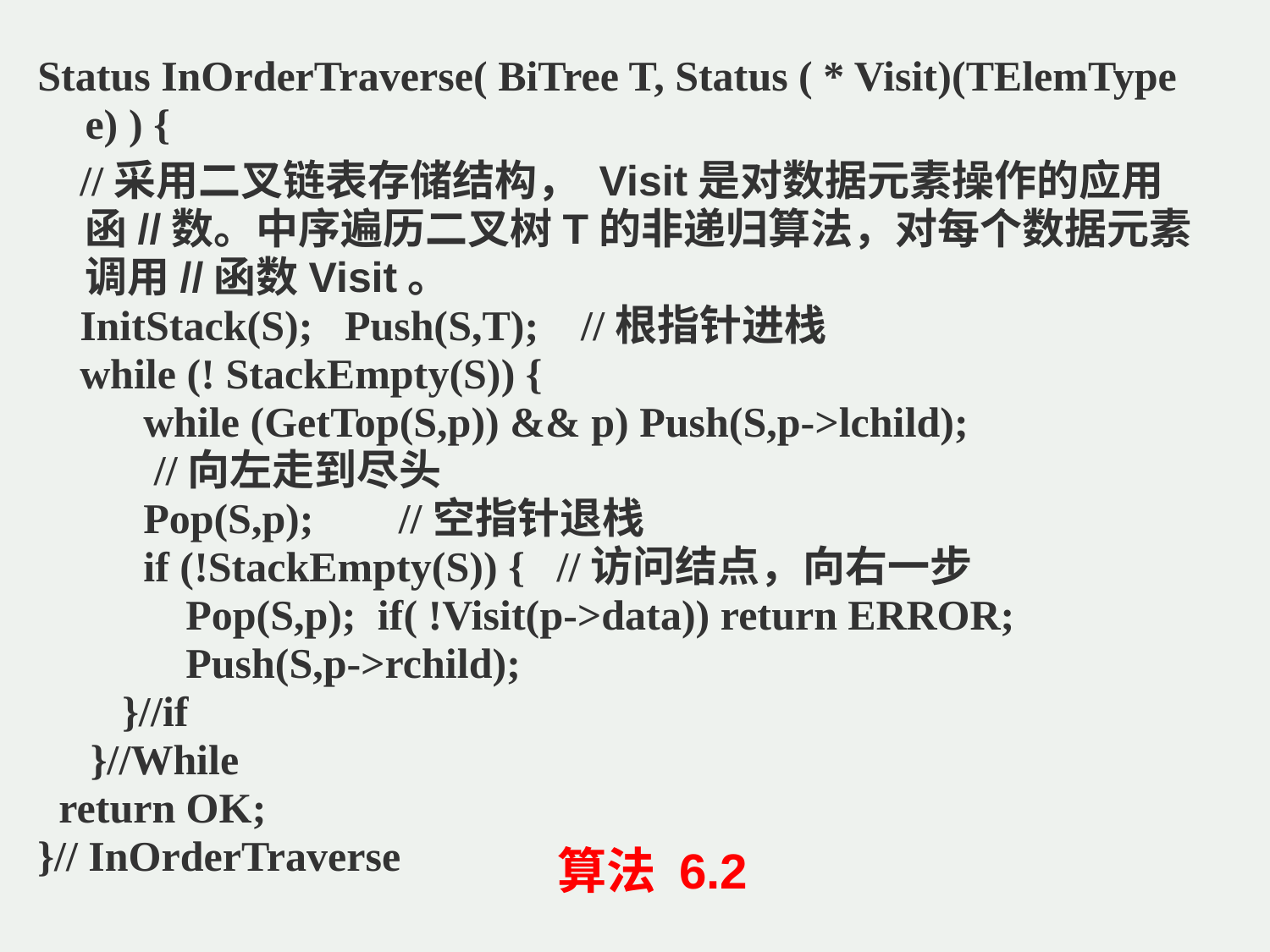

Status InOrderTraverse( BiTree T, Status ( * Visit)(TElemType e) ) {
    //采用二叉链表存储结构， Visit是对数据元素操作的应用函//数。中序遍历二叉树T的非递归算法，对每个数据元素调用//函数Visit。
    InitStack(S);   Push(S,T);    //根指针进栈
    while (! StackEmpty(S)) {
          while (GetTop(S,p)) && p) Push(S,p->lchild);
           //向左走到尽头
          Pop(S,p);        //空指针退栈
          if (!StackEmpty(S)) {   //访问结点，向右一步
              Pop(S,p);  if( !Visit(p->data)) return ERROR;
              Push(S,p->rchild);
        }//if
     }//While
  return OK;
}// InOrderTraverse
算法 6.2